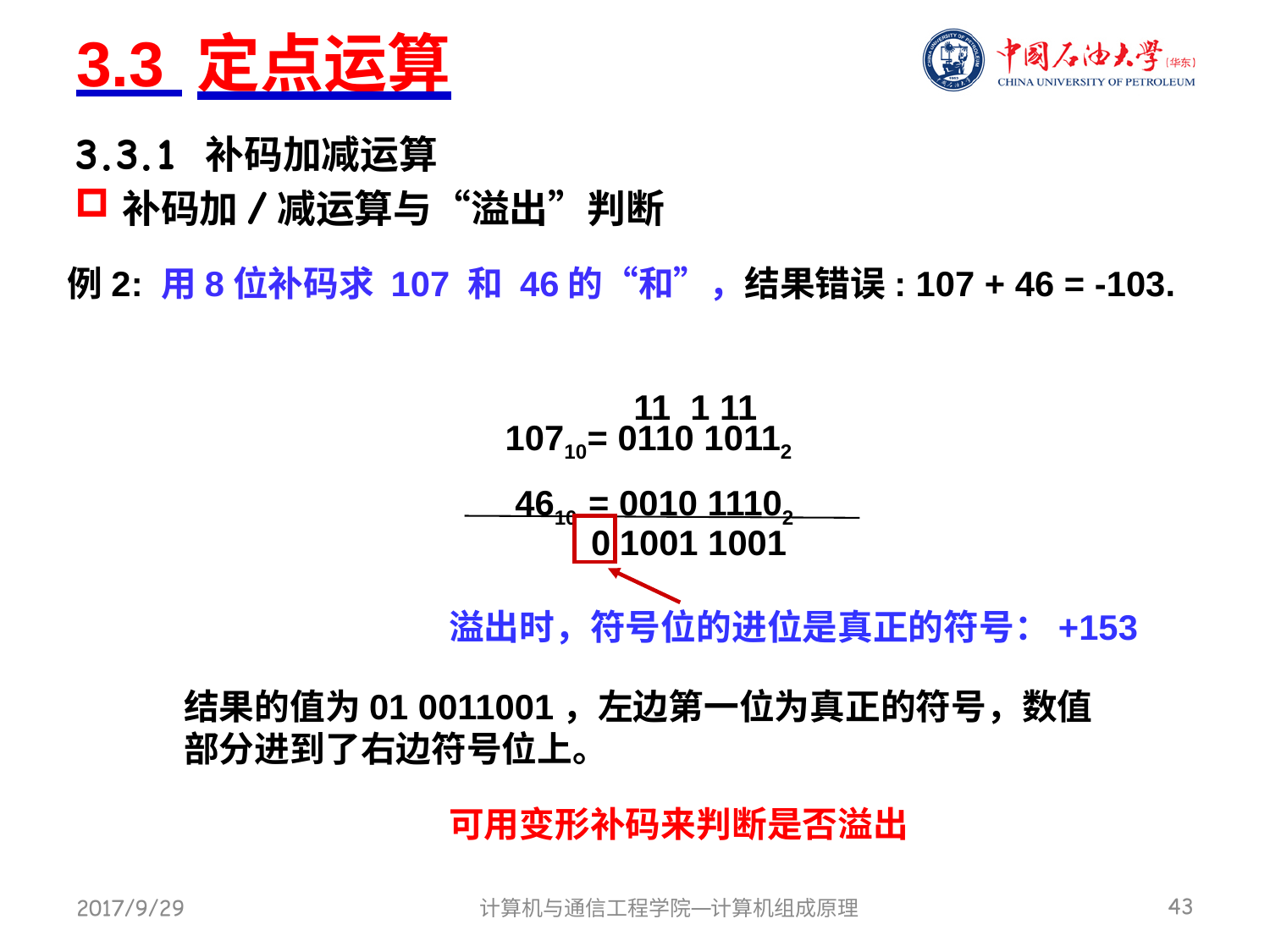

# 3.3 定点运算
3.3.1 补码加减运算
补码加/减运算与“溢出”判断
例2: 用8位补码求 107 和 46的“和”，结果错误: 107 + 46 = -103.
                11  1 11
10710= 0110 10112
 4610  = 0010 11102

        0 1001 1001

溢出时，符号位的进位是真正的符号：+153
结果的值为01 0011001，左边第一位为真正的符号，数值部分进到了右边符号位上。
可用变形补码来判断是否溢出
2017/9/29
计算机与通信工程学院—计算机组成原理
43